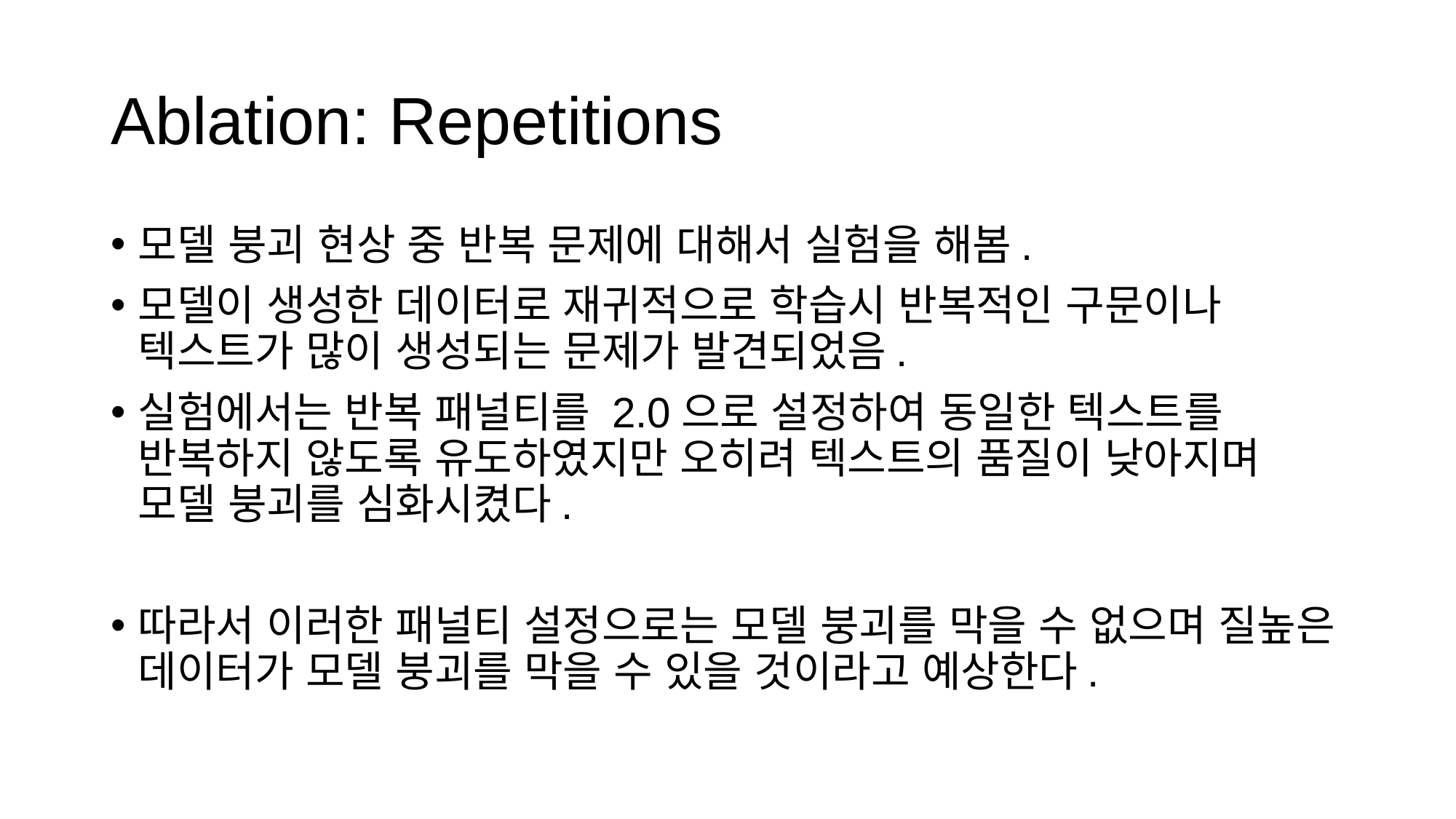

# Ablation: Repetitions
모델 붕괴 현상 중 반복 문제에 대해서 실험을 해봄.
모델이 생성한 데이터로 재귀적으로 학습시 반복적인 구문이나 텍스트가 많이 생성되는 문제가 발견되었음.
실험에서는 반복 패널티를 2.0으로 설정하여 동일한 텍스트를 반복하지 않도록 유도하였지만 오히려 텍스트의 품질이 낮아지며 모델 붕괴를 심화시켰다.

따라서 이러한 패널티 설정으로는 모델 붕괴를 막을 수 없으며 질높은 데이터가 모델 붕괴를 막을 수 있을 것이라고 예상한다.